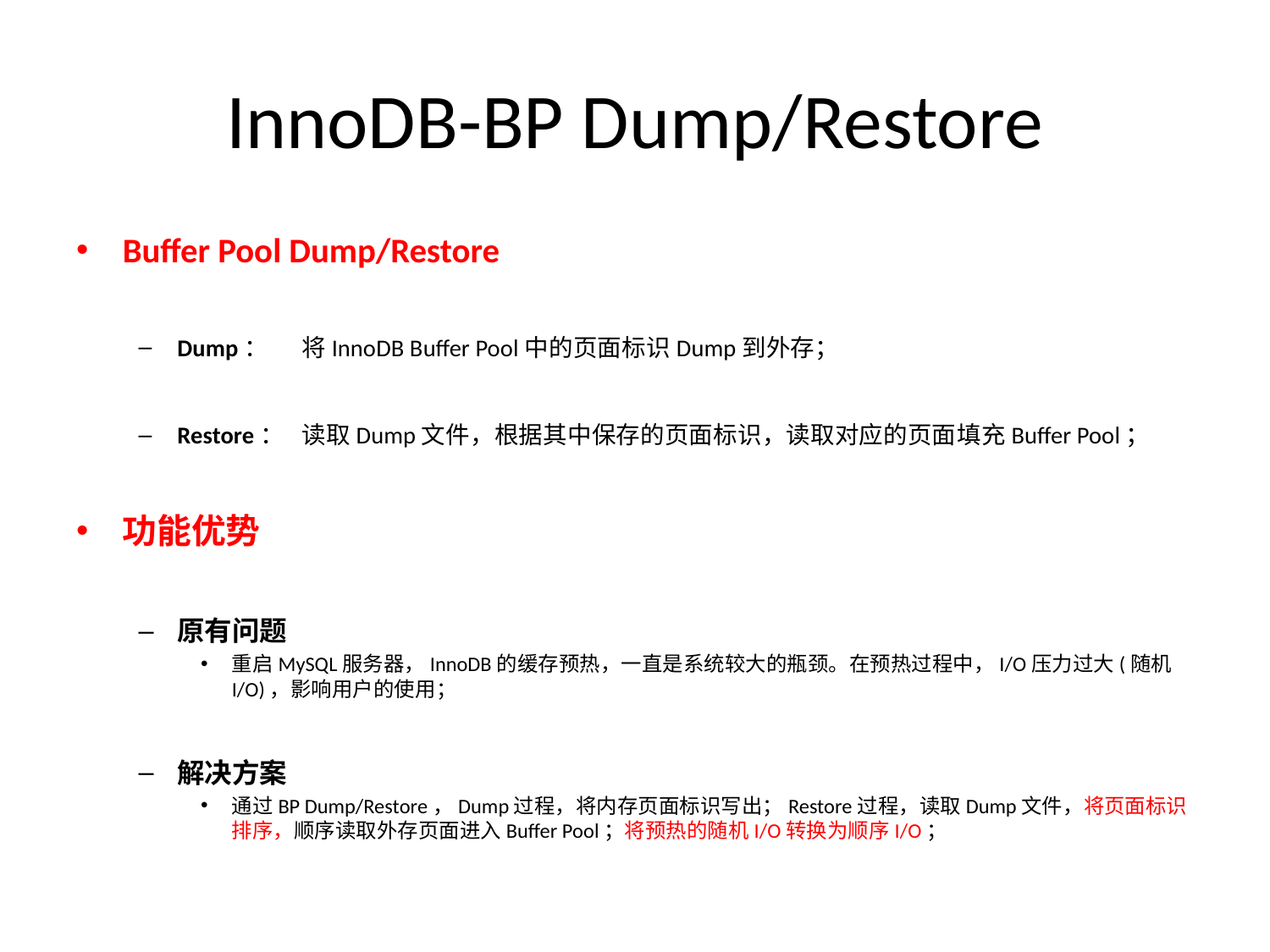

# InnoDB-BP Dump/Restore
Buffer Pool Dump/Restore

Dump：	将InnoDB Buffer Pool中的页面标识Dump到外存；

Restore：	读取Dump文件，根据其中保存的页面标识，读取对应的页面填充Buffer Pool；

功能优势

原有问题
重启MySQL服务器，InnoDB的缓存预热，一直是系统较大的瓶颈。在预热过程中，I/O压力过大(随机I/O)，影响用户的使用；

解决方案
通过BP Dump/Restore，Dump过程，将内存页面标识写出；Restore过程，读取Dump文件，将页面标识排序，顺序读取外存页面进入Buffer Pool；将预热的随机I/O转换为顺序I/O；